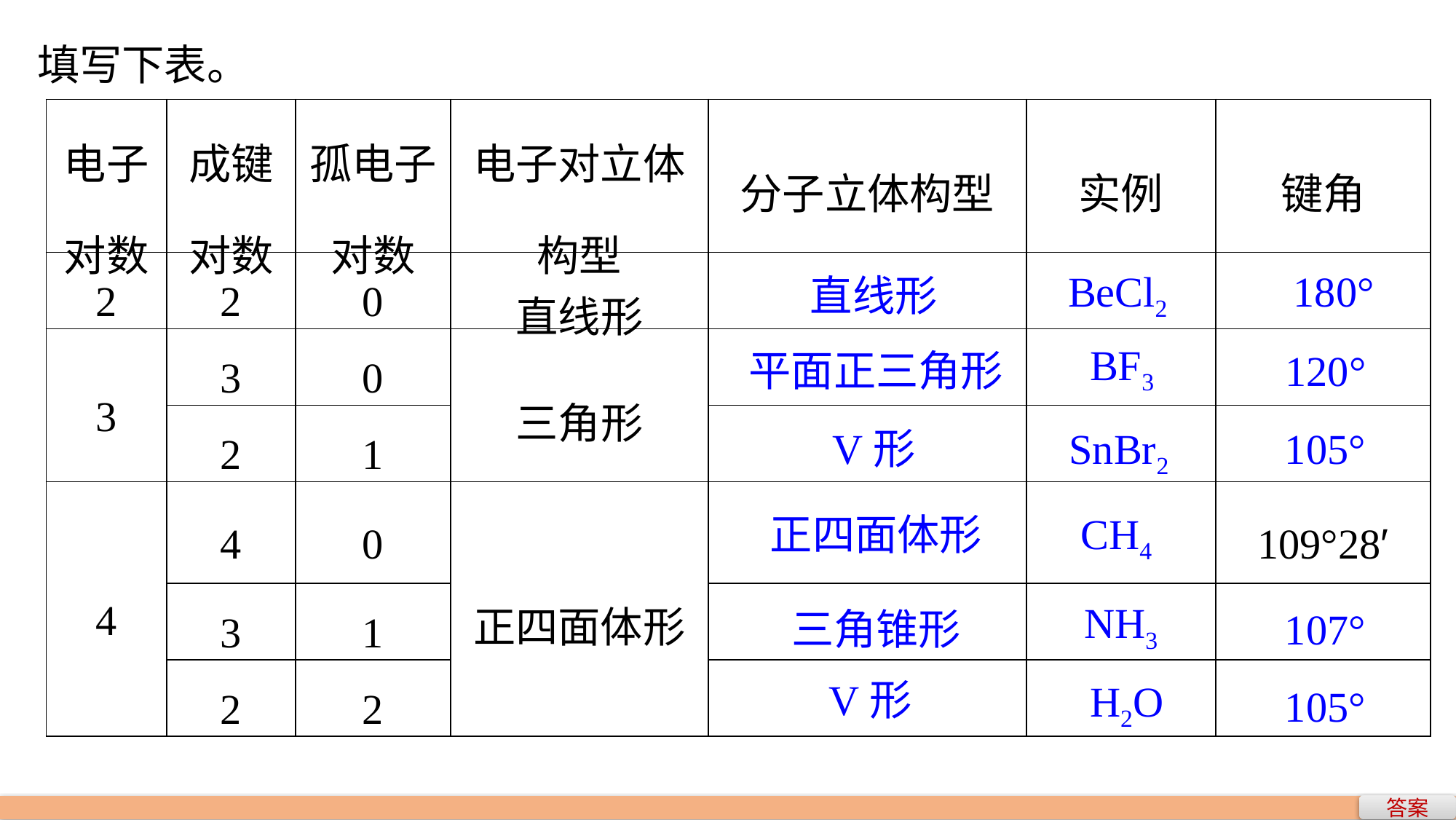

填写下表。
| 电子对数 | 成键对数 | 孤电子对数 | 电子对立体构型 | 分子立体构型 | 实例 | 键角 |
| --- | --- | --- | --- | --- | --- | --- |
| 2 | 2 | 0 | 直线形 |  |  |  |
| 3 | 3 | 0 | 三角形 |  |  |  |
|  | 2 | 1 |  |  |  |  |
| 4 | 4 | 0 | 正四面体形 |  |  | 109°28′ |
|  | 3 | 1 |  |  |  |  |
|  | 2 | 2 |  |  |  |  |
BeCl2
180°
直线形
BF3
平面正三角形
120°
V形
SnBr2
105°
CH4
正四面体形
NH3
三角锥形
107°
V形
H2O
105°
答案